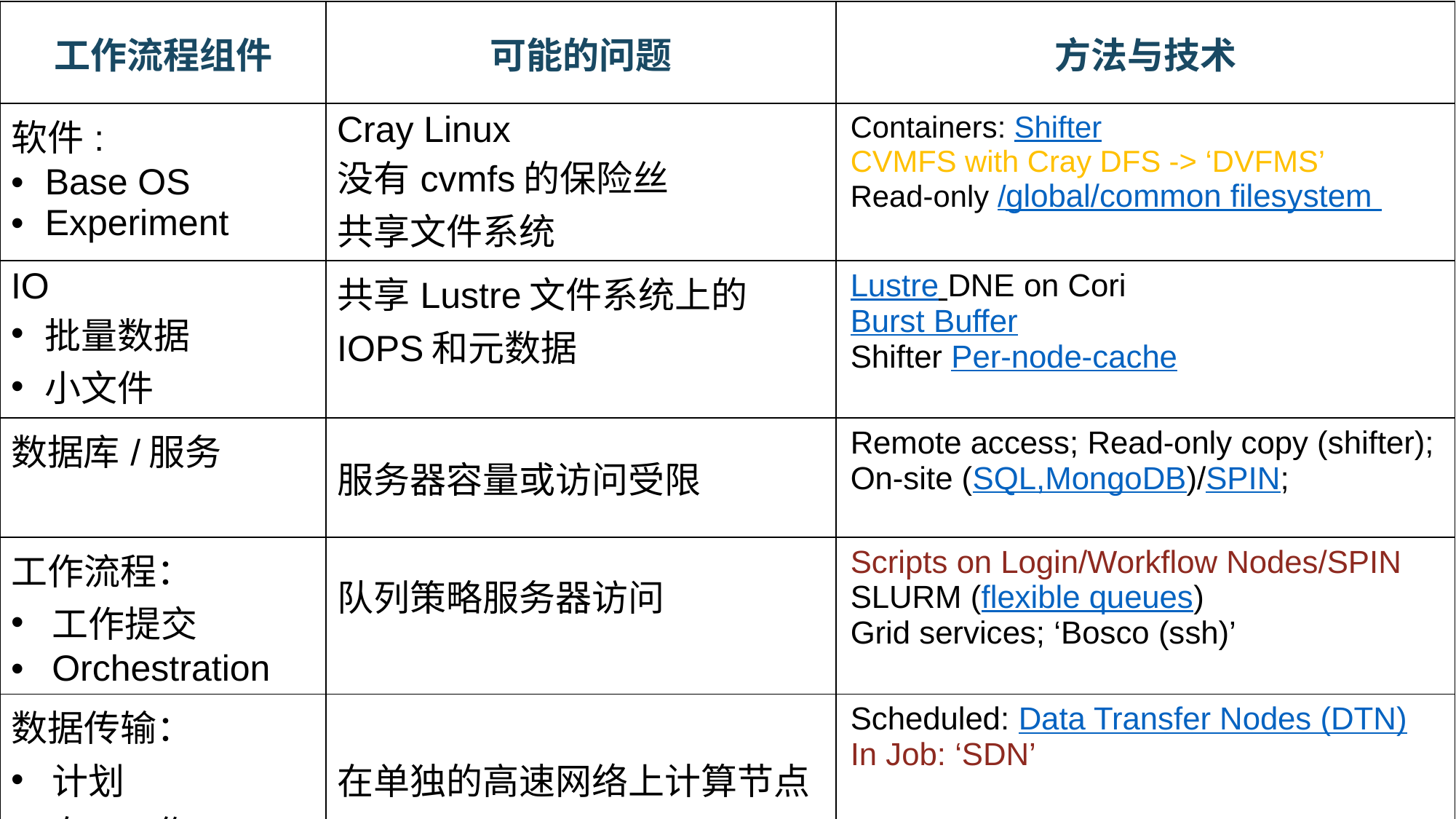

| 工作流程组件 | 可能的问题 | 方法与技术 |
| --- | --- | --- |
| 软件: Base OS Experiment | Cray Linux 没有cvmfs的保险丝 共享文件系统 | Containers: Shifter CVMFS with Cray DFS -> ‘DVFMS’ Read-only /global/common filesystem |
| IO 批量数据 小文件 | 共享Lustre文件系统上的 IOPS和元数据 | Lustre DNE on Cori Burst Buffer Shifter Per-node-cache |
| 数据库/服务 | 服务器容量或访问受限 | Remote access; Read-only copy (shifter); On-site (SQL,MongoDB)/SPIN; |
| 工作流程： 工作提交 Orchestration | 队列策略服务器访问 | Scripts on Login/Workflow Nodes/SPIN SLURM (flexible queues) Grid services; ‘Bosco (ssh)’ |
| 数据传输： 计划 在-工作 | 在单独的高速网络上计算节点 | Scheduled: Data Transfer Nodes (DTN) In Job: ‘SDN’ |